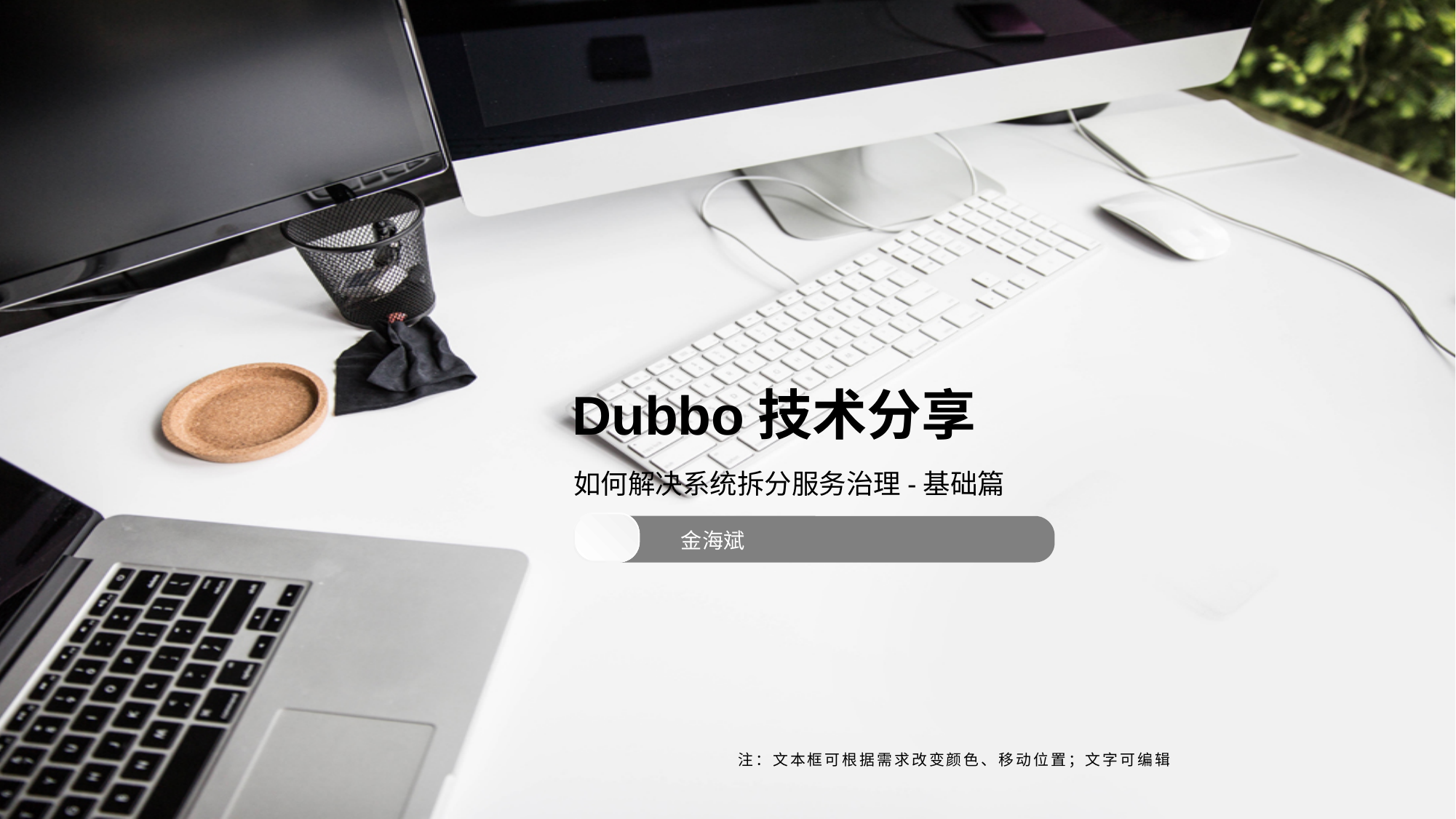

Dubbo技术分享
如何解决系统拆分服务治理-基础篇

金海斌

注：文本框可根据需求改变颜色、移动位置；文字可编辑